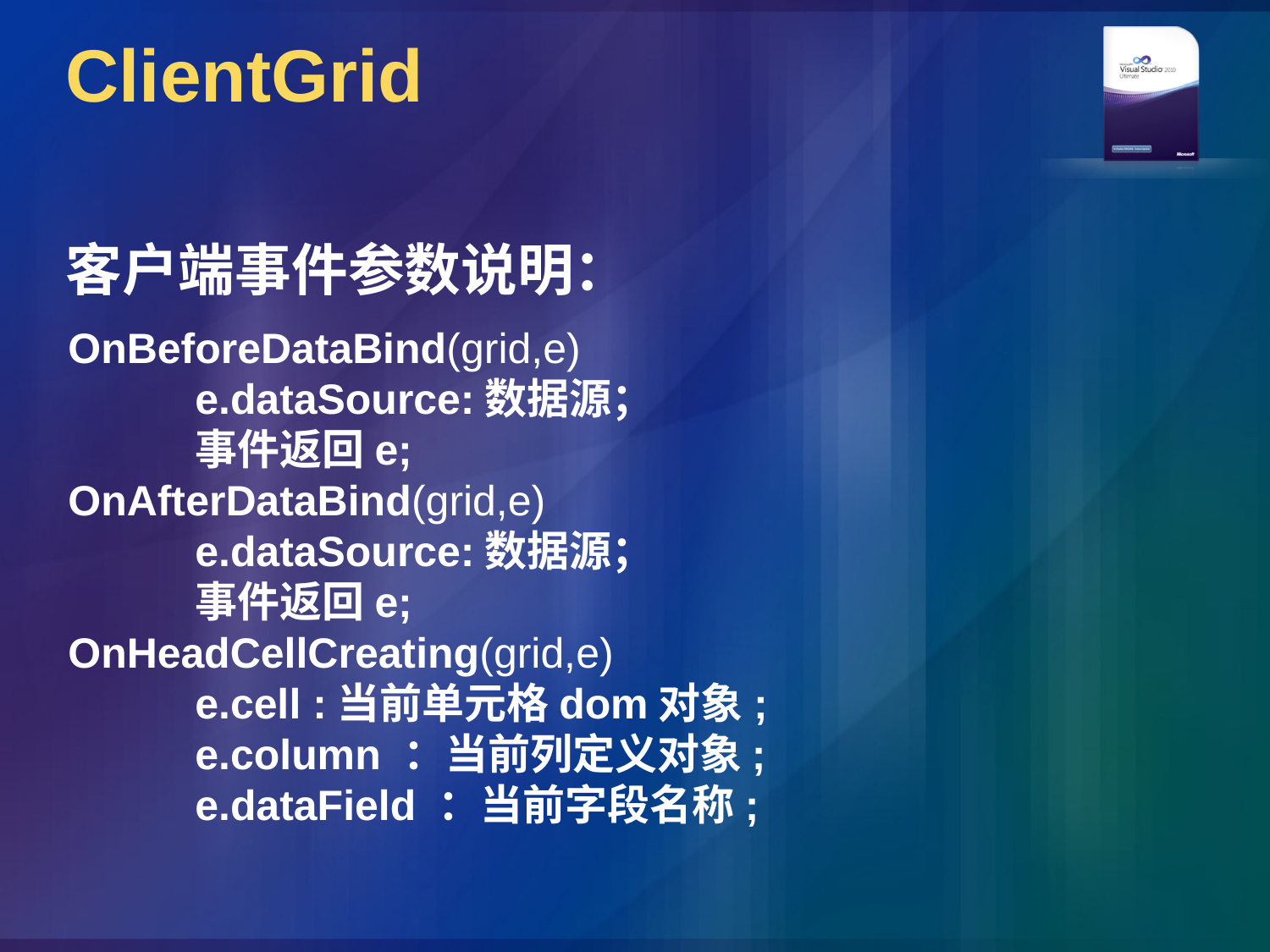

# ClientGrid
客户端事件参数说明：
OnBeforeDataBind(grid,e)
	e.dataSource:数据源；
	事件返回e;
OnAfterDataBind(grid,e)
	e.dataSource:数据源；
	事件返回e;
OnHeadCellCreating(grid,e)
	e.cell :当前单元格dom对象;
        	e.column ：当前列定义对象;
        	e.dataField ：当前字段名称;